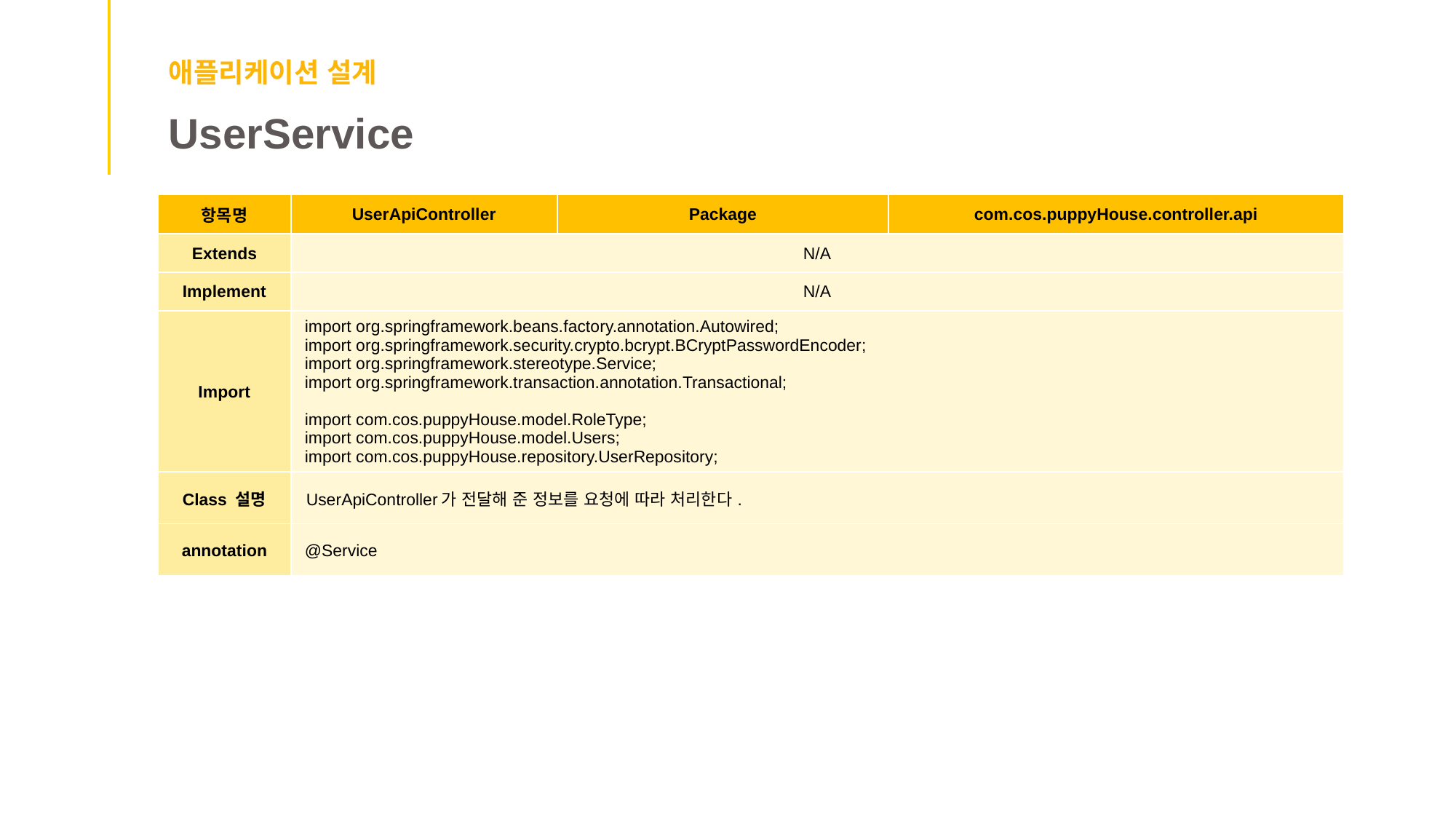

애플리케이션 설계
UserService
| 항목명 | UserApiController | Package | com.cos.puppyHouse.controller.api |
| --- | --- | --- | --- |
| Extends | N/A |  |  |
| Implement | N/A |  |  |
| Import | import org.springframework.beans.factory.annotation.Autowired; import org.springframework.security.crypto.bcrypt.BCryptPasswordEncoder; import org.springframework.stereotype.Service; import org.springframework.transaction.annotation.Transactional; import com.cos.puppyHouse.model.RoleType; import com.cos.puppyHouse.model.Users; import com.cos.puppyHouse.repository.UserRepository; |  |  |
| Class 설명 | UserApiController가 전달해 준 정보를 요청에 따라 처리한다. |  |  |
| annotation | @Service |  |  |